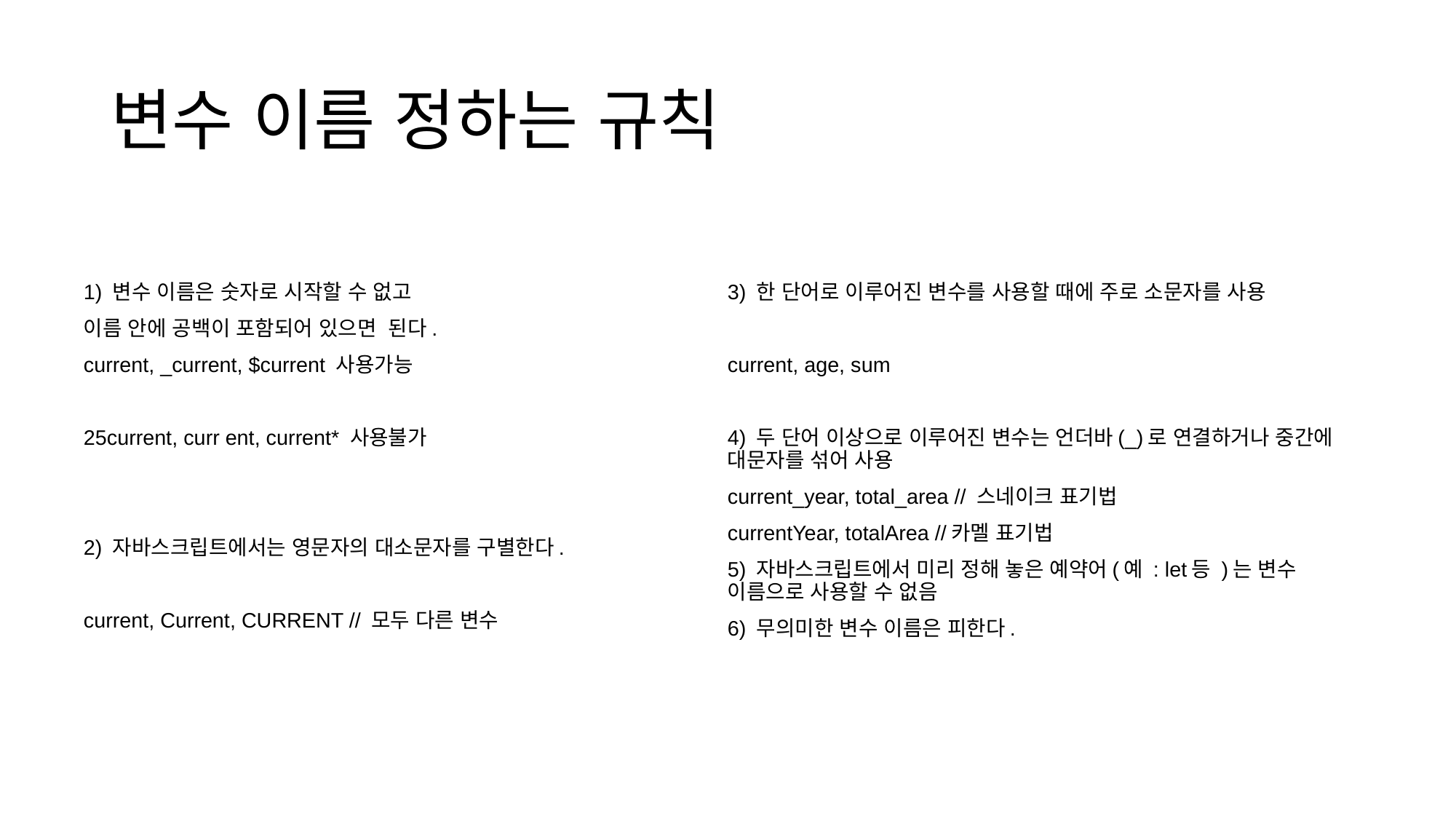

# 변수 이름 정하는 규칙
1) 변수 이름은 숫자로 시작할 수 없고
이름 안에 공백이 포함되어 있으면  된다.
current, _current, $current 사용가능

25current, curr ent, current* 사용불가

2) 자바스크립트에서는 영문자의 대소문자를 구별한다.

current, Current, CURRENT // 모두 다른 변수

3) 한 단어로 이루어진 변수를 사용할 때에 주로 소문자를 사용

current, age, sum

4) 두 단어 이상으로 이루어진 변수는 언더바(_)로 연결하거나 중간에 대문자를 섞어 사용
current_year, total_area // 스네이크 표기법
currentYear, totalArea //카멜 표기법
5) 자바스크립트에서 미리 정해 놓은 예약어(예 : let등 )는 변수 이름으로 사용할 수 없음
6) 무의미한 변수 이름은 피한다.